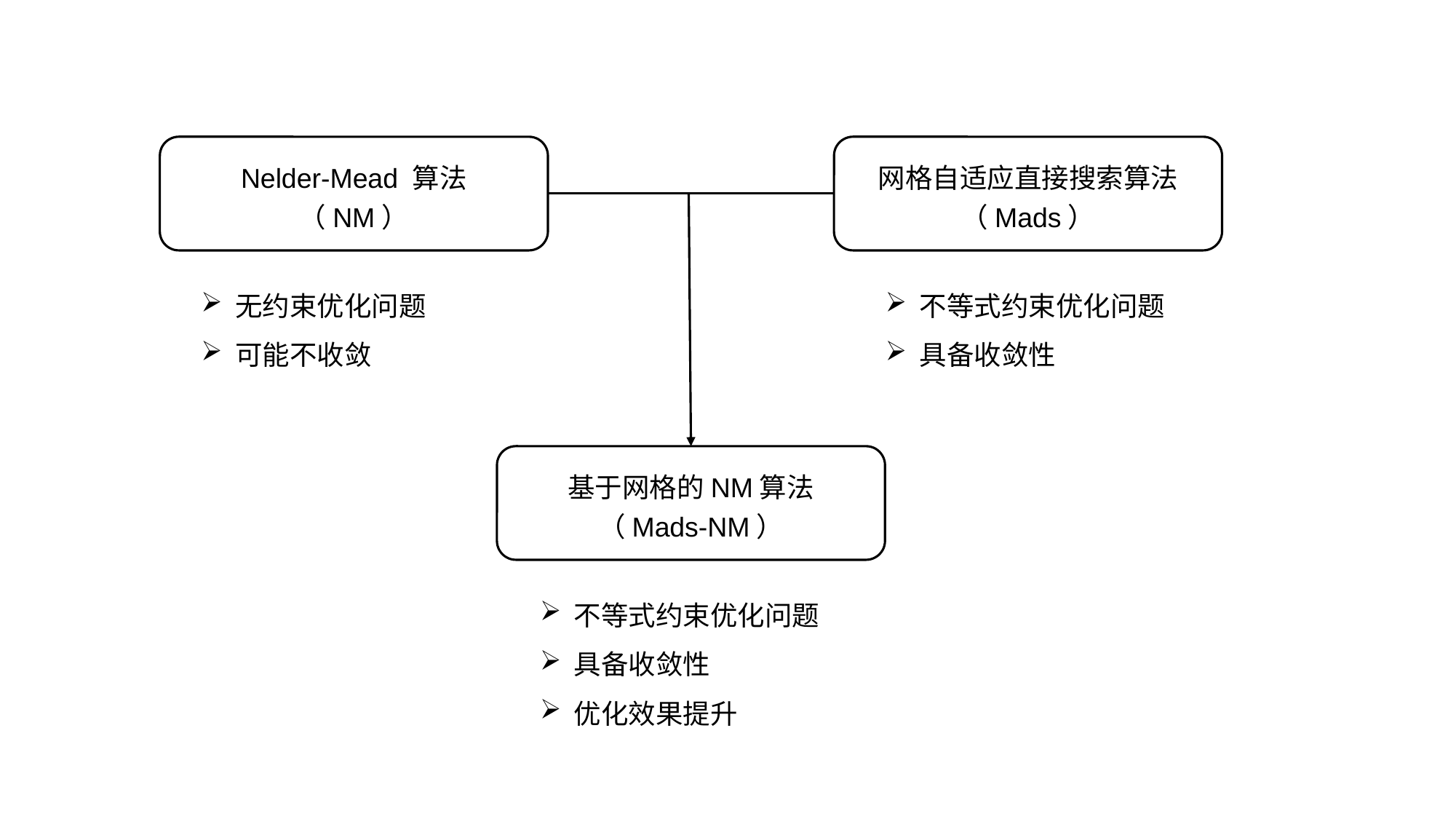

Nelder-Mead 算法
（NM）
网格自适应直接搜索算法 （Mads）
无约束优化问题
可能不收敛
不等式约束优化问题
具备收敛性
基于网格的NM算法
（Mads-NM）
不等式约束优化问题
具备收敛性
优化效果提升